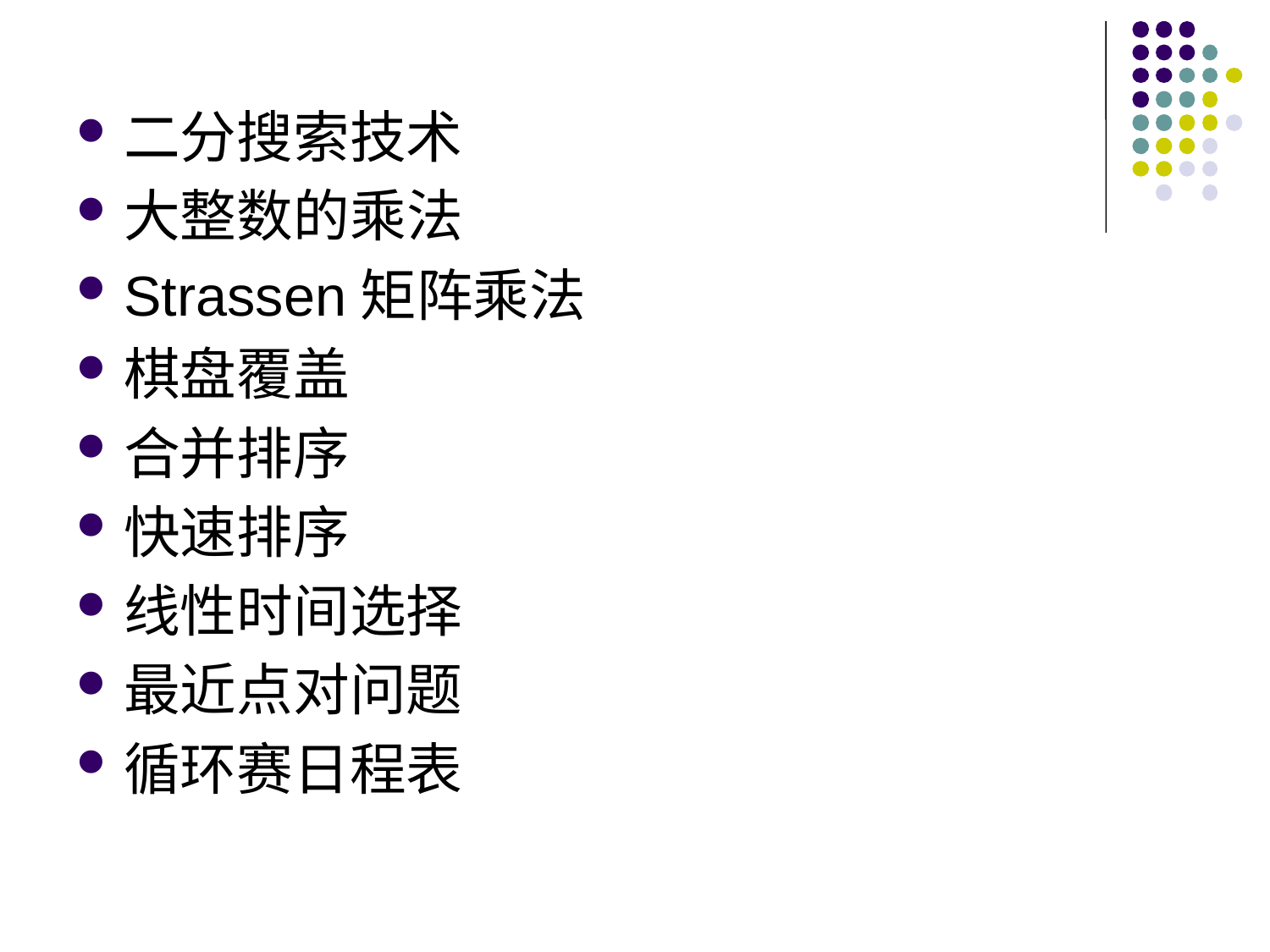

二分搜索技术
大整数的乘法
Strassen矩阵乘法
棋盘覆盖
合并排序
快速排序
线性时间选择
最近点对问题
循环赛日程表